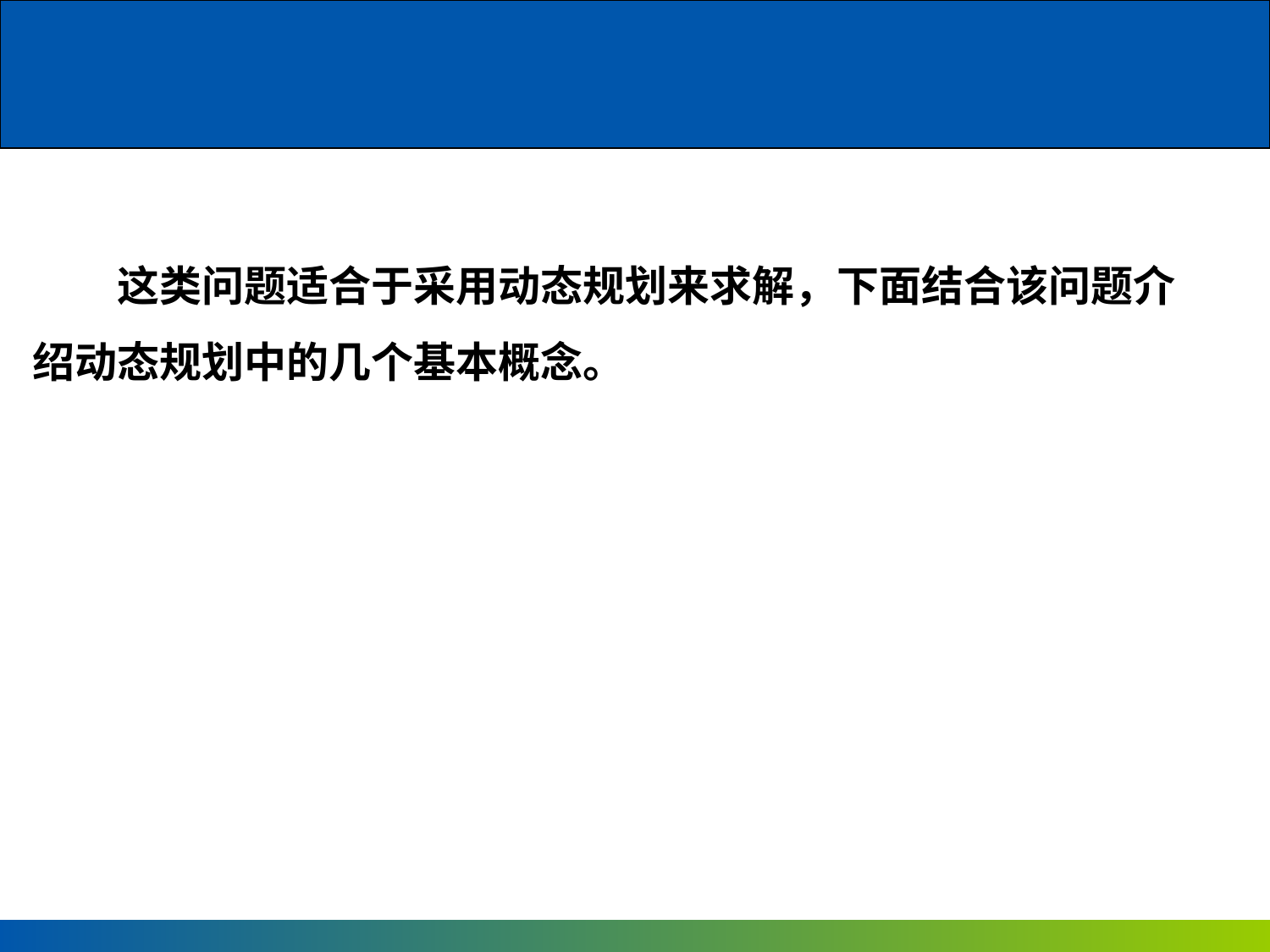

这类问题适合于采用动态规划来求解，下面结合该问题介绍动态规划中的几个基本概念。